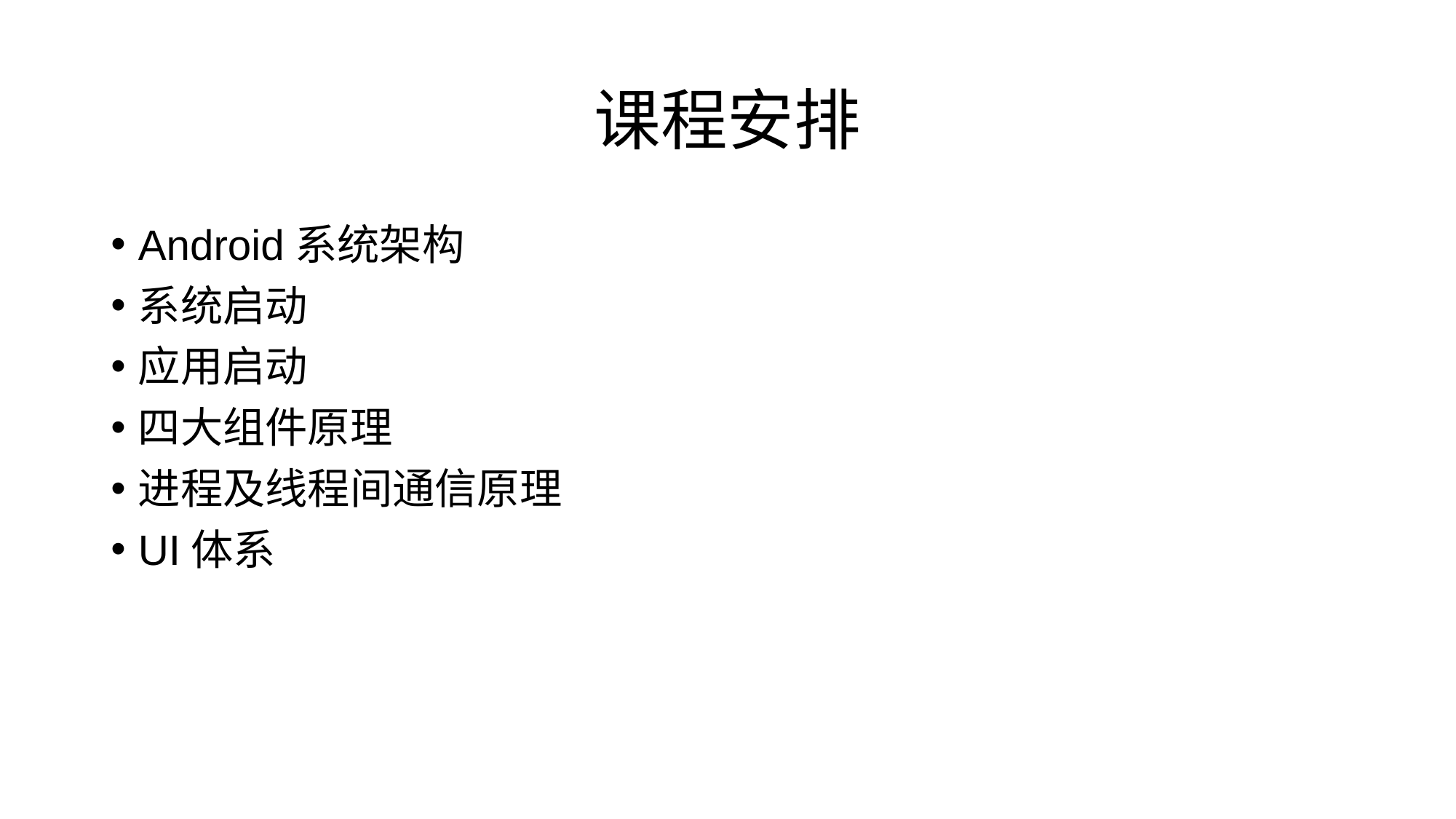

# 课程安排
Android系统架构
系统启动
应用启动
四大组件原理
进程及线程间通信原理
UI体系